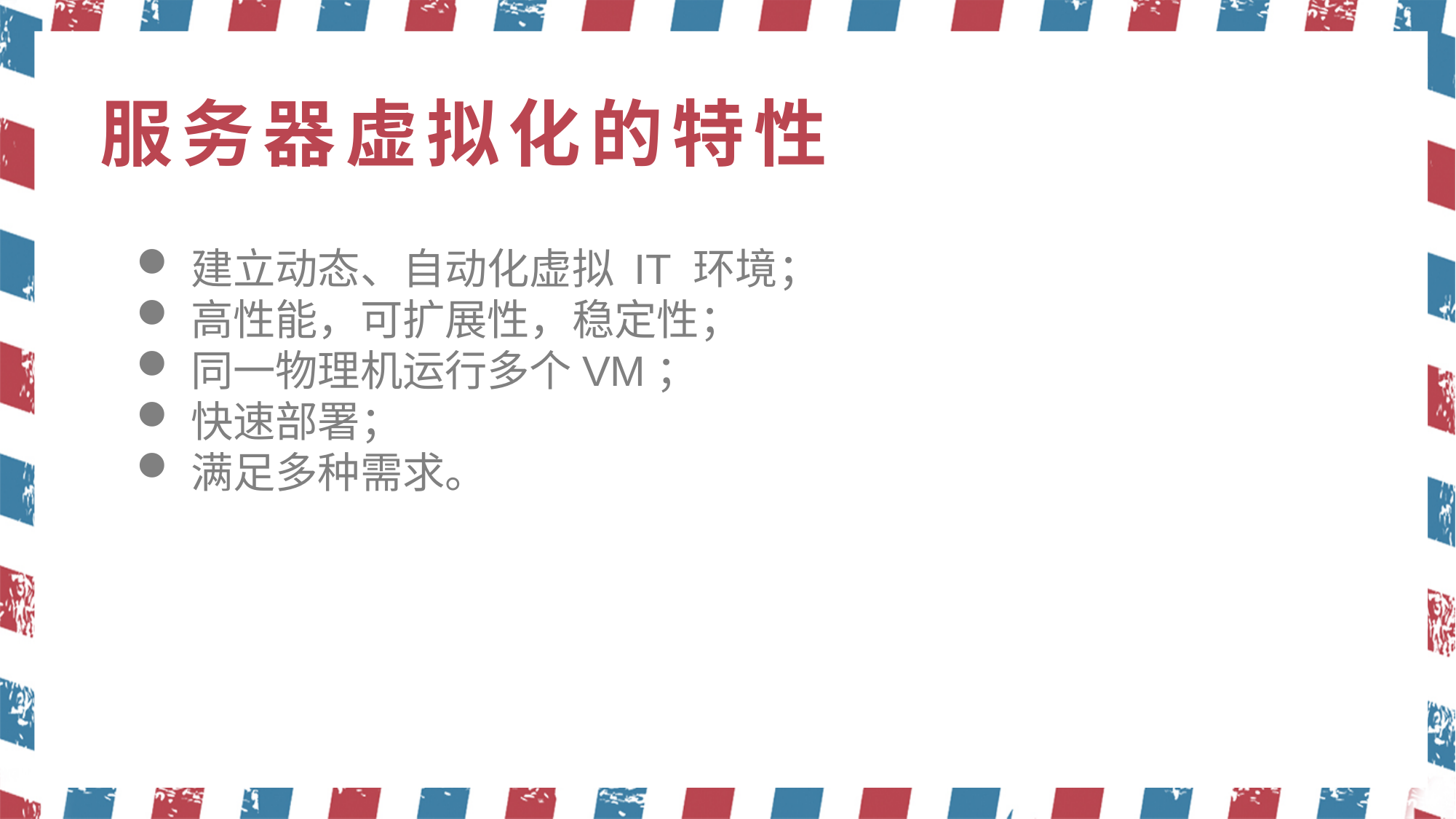

服务器虚拟化的特性
建立动态、自动化虚拟 IT 环境；
高性能，可扩展性，稳定性；
同一物理机运行多个VM；
快速部署；
满足多种需求。